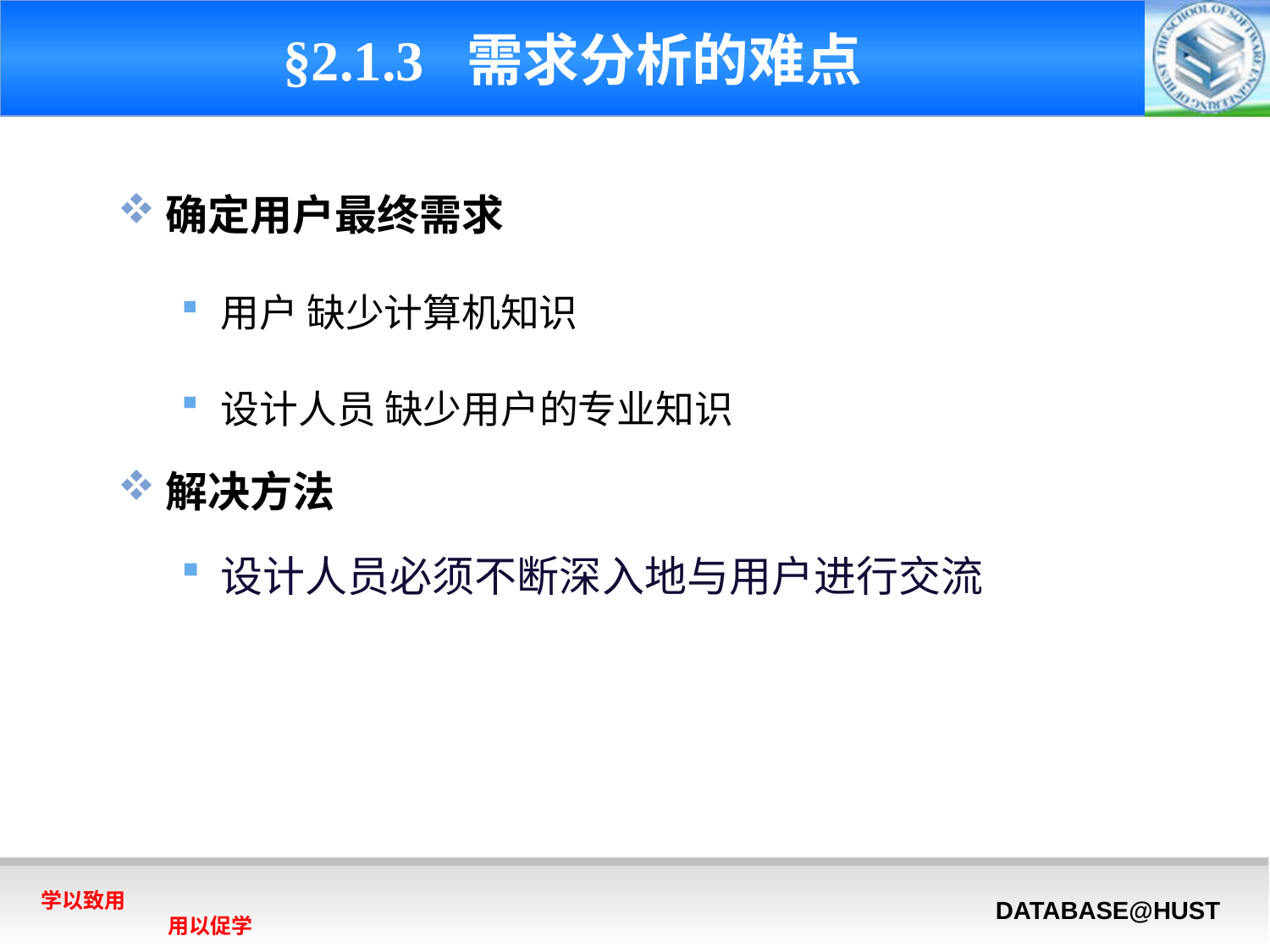

# §2.1.3  需求分析的难点
确定用户最终需求
用户 缺少计算机知识
设计人员 缺少用户的专业知识
解决方法
设计人员必须不断深入地与用户进行交流